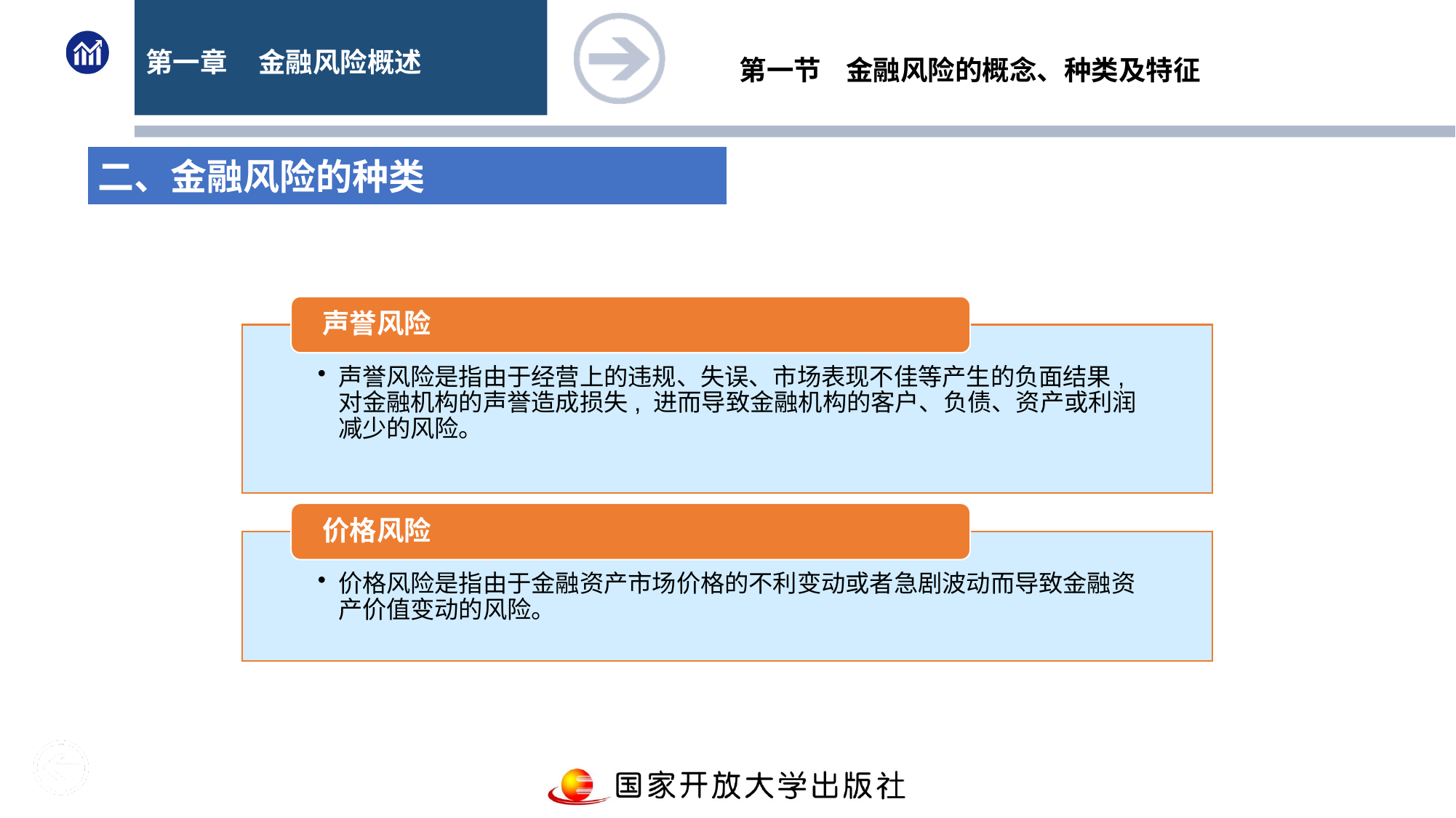

第一节    金融风险的概念、种类及特征
第一章     金融风险概述
二、金融风险的种类
声誉风险是指由于经营上的违规、失误、市场表现不佳等产生的负面结果, 对金融机构的声誉造成损失, 进而导致金融机构的客户、负债、资产或利润减少的风险。
声誉风险
价格风险是指由于金融资产市场价格的不利变动或者急剧波动而导致金融资产价值变动的风险。
价格风险